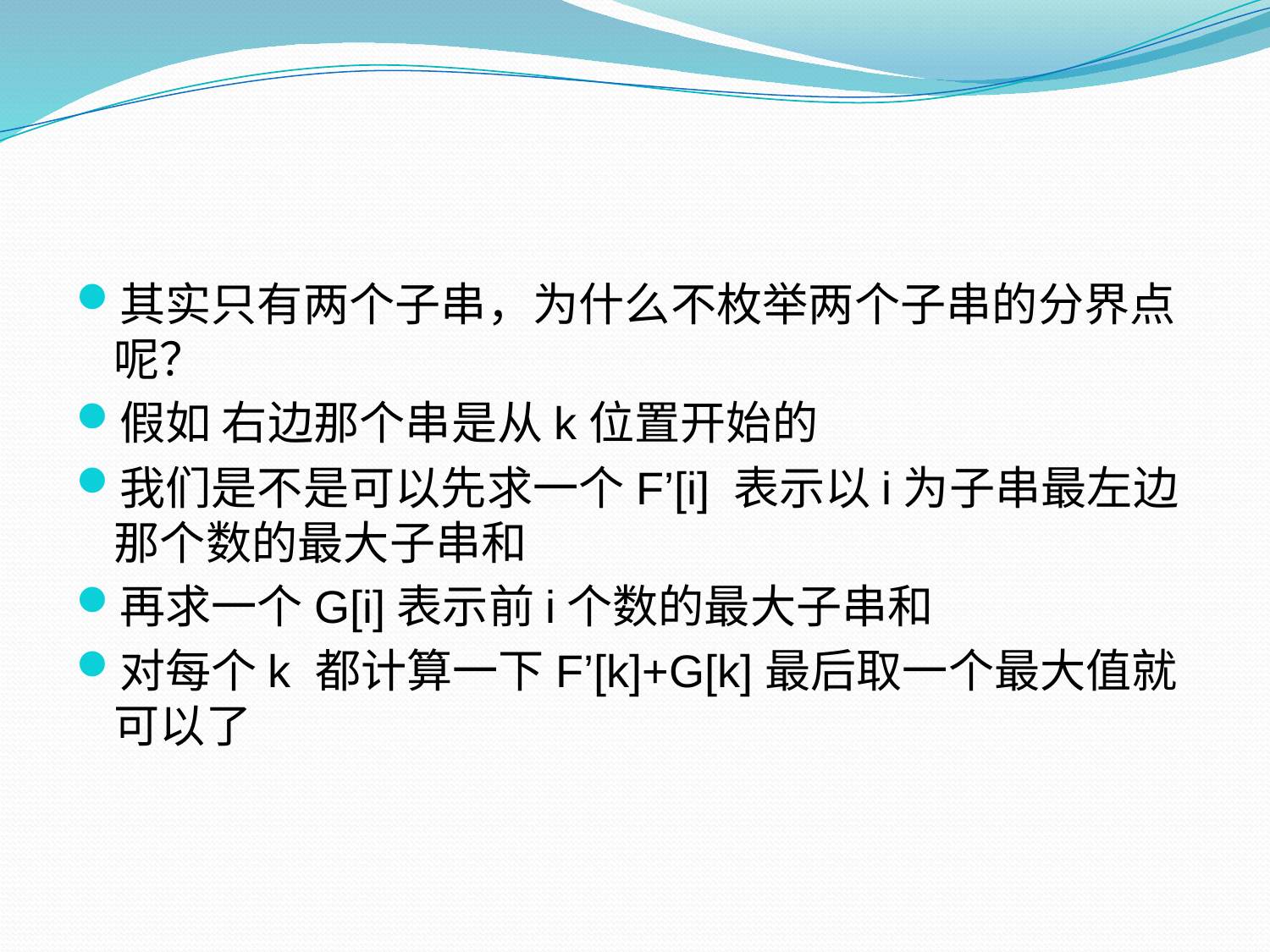

#
其实只有两个子串，为什么不枚举两个子串的分界点呢？
假如 右边那个串是从k位置开始的
我们是不是可以先求一个F’[i] 表示以i为子串最左边那个数的最大子串和
再求一个G[i]表示前i个数的最大子串和
对每个k 都计算一下F’[k]+G[k]最后取一个最大值就可以了